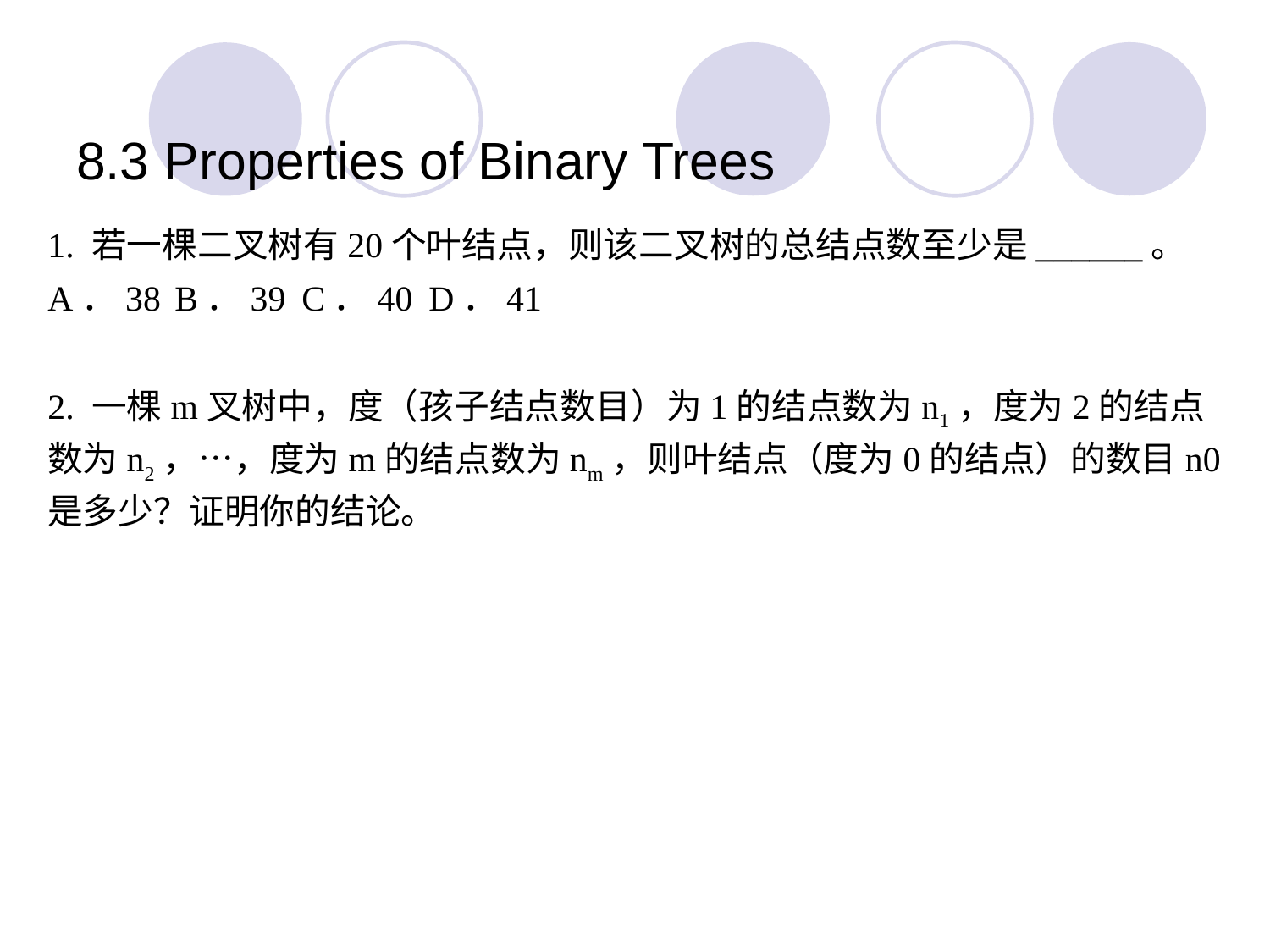

8.3 Properties of Binary Trees
22

1. 若一棵二叉树有20个叶结点，则该二叉树的总结点数至少是______。
A．38	B．39	C．40	D．41

2. 一棵m叉树中，度（孩子结点数目）为1的结点数为n1，度为2的结点数为n2，…，度为m的结点数为nm，则叶结点（度为0的结点）的数目n0是多少？证明你的结论。